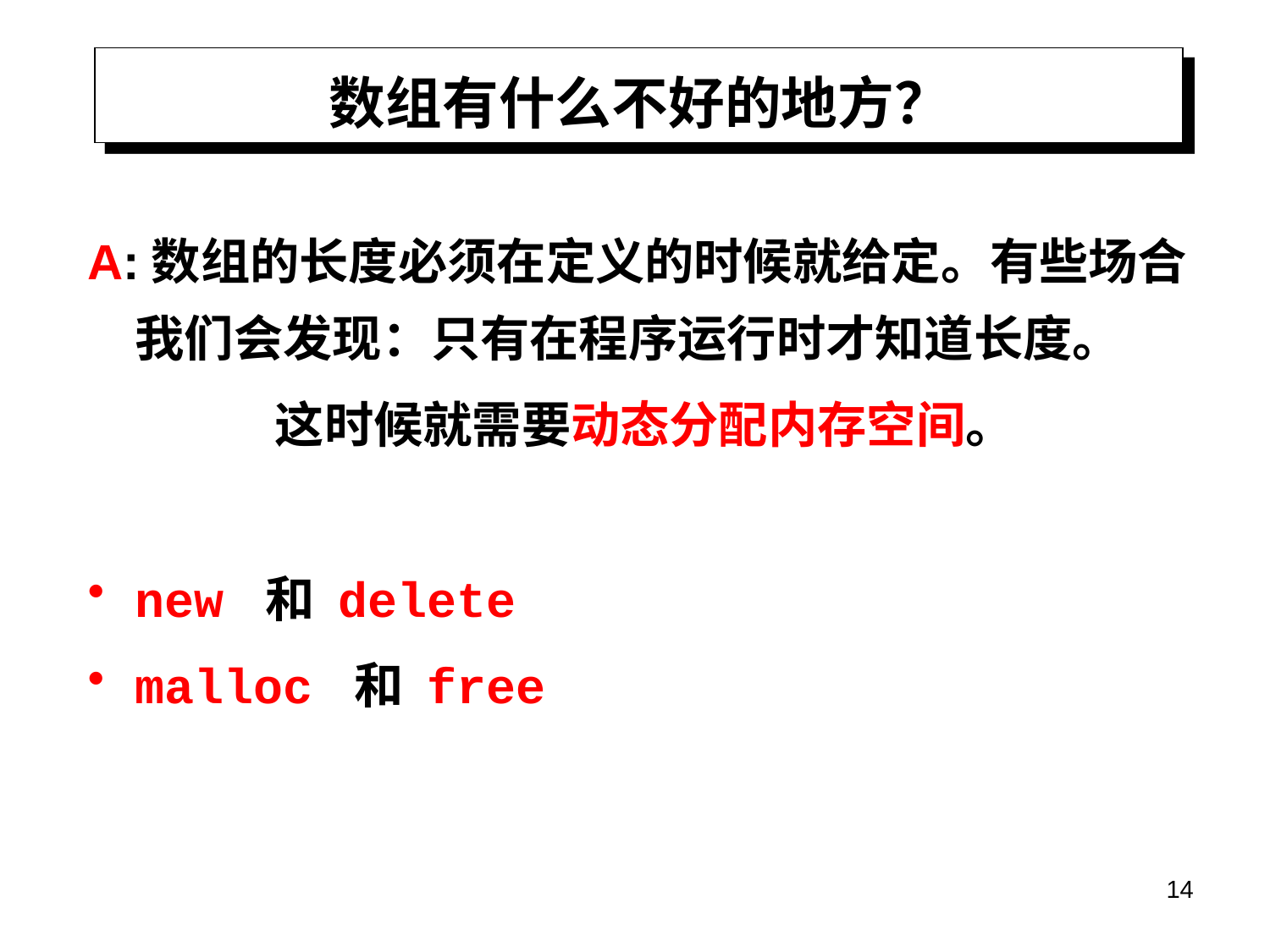

# 数组有什么不好的地方？
A:数组的长度必须在定义的时候就给定。有些场合我们会发现：只有在程序运行时才知道长度。
这时候就需要动态分配内存空间。

new 和 delete
malloc 和 free

14